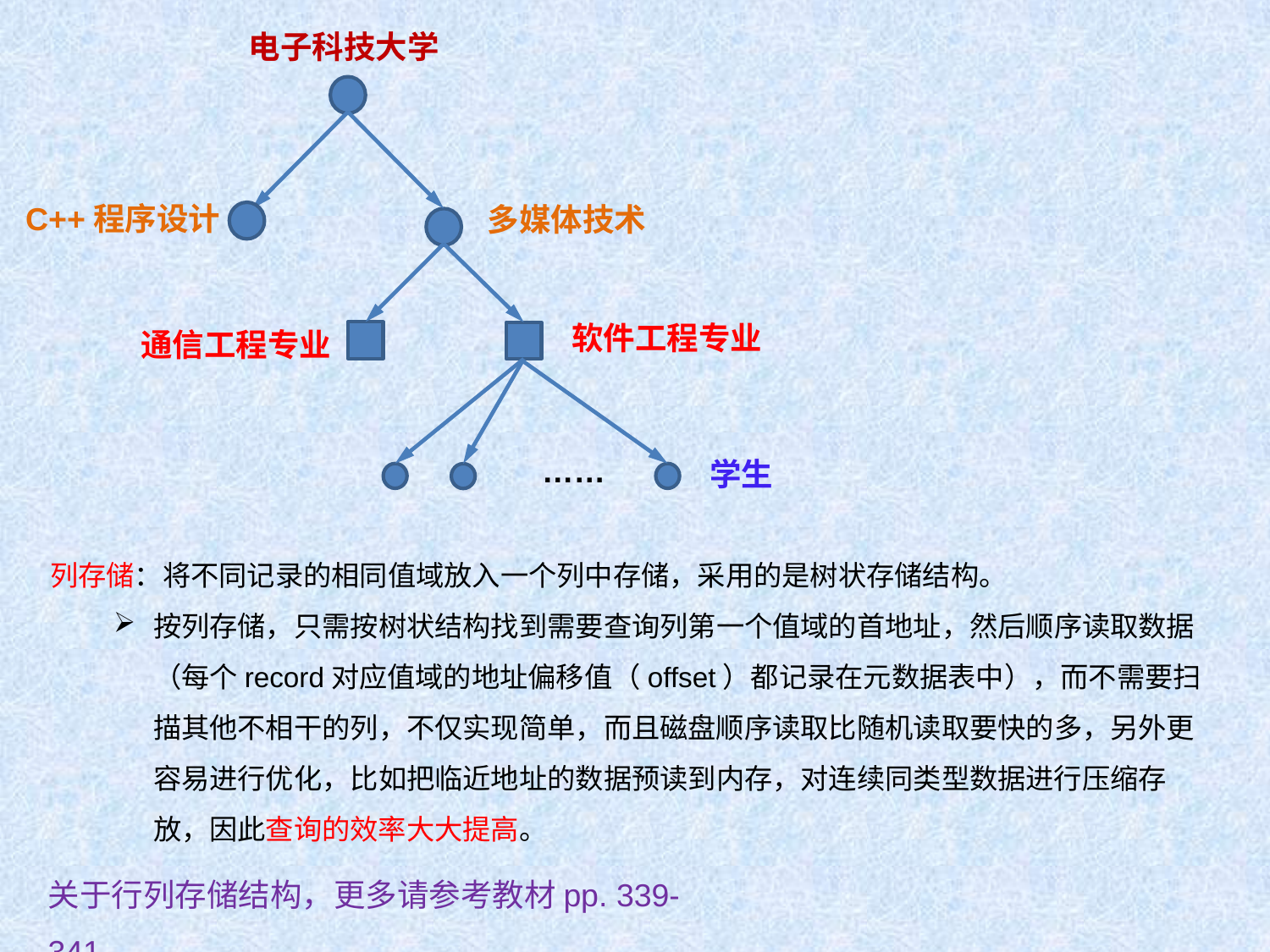

电子科技大学

C++程序设计
多媒体技术

软件工程专业
通信工程专业

……
学生

列存储：将不同记录的相同值域放入一个列中存储，采用的是树状存储结构。
按列存储，只需按树状结构找到需要查询列第一个值域的首地址，然后顺序读取数据（每个record对应值域的地址偏移值（offset）都记录在元数据表中），而不需要扫描其他不相干的列，不仅实现简单，而且磁盘顺序读取比随机读取要快的多，另外更容易进行优化，比如把临近地址的数据预读到内存，对连续同类型数据进行压缩存放，因此查询的效率大大提高。
关于行列存储结构，更多请参考教材pp. 339-341。
31